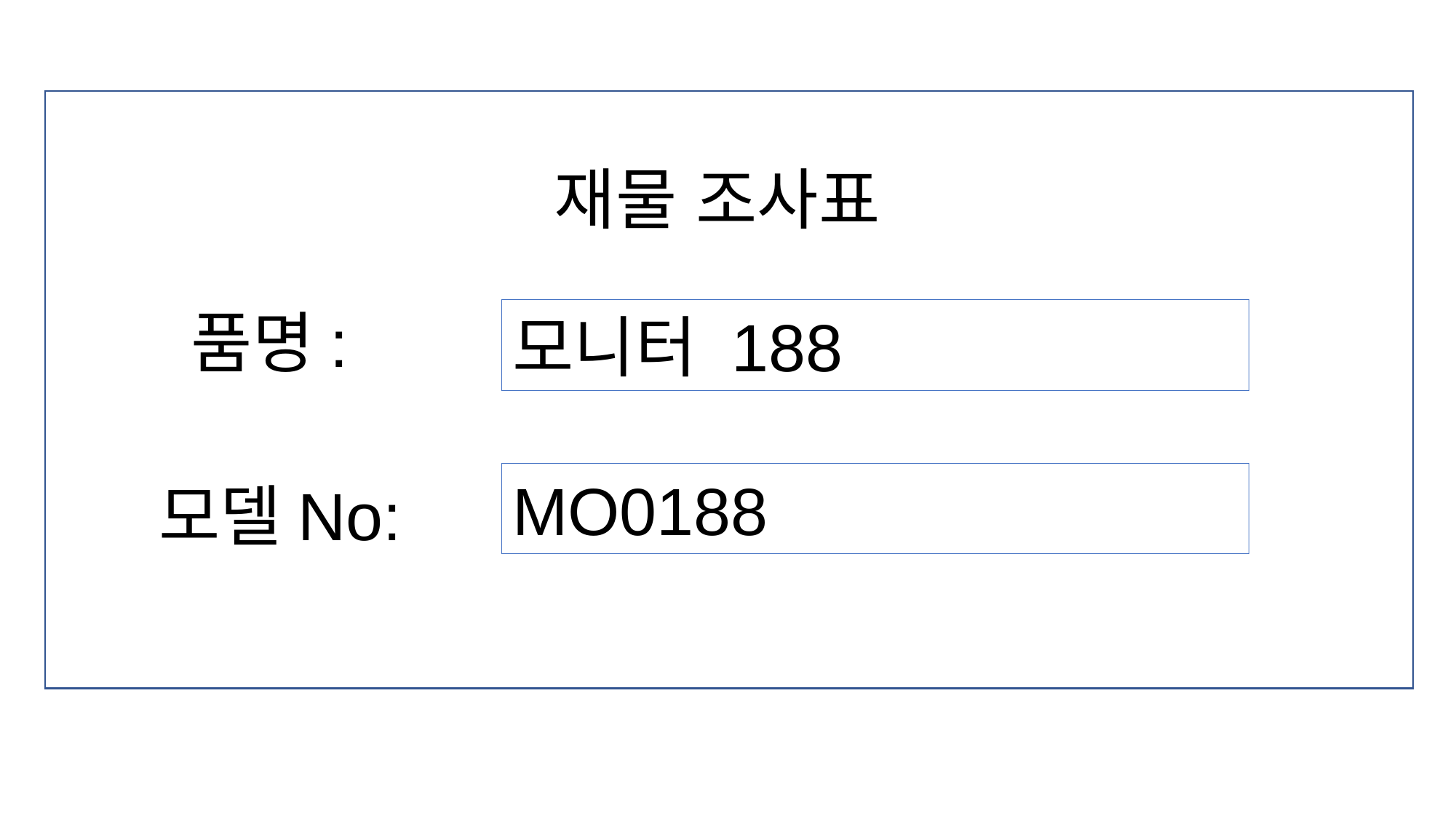

재물 조사표
품명:
모니터 188
MO0188
모델No: